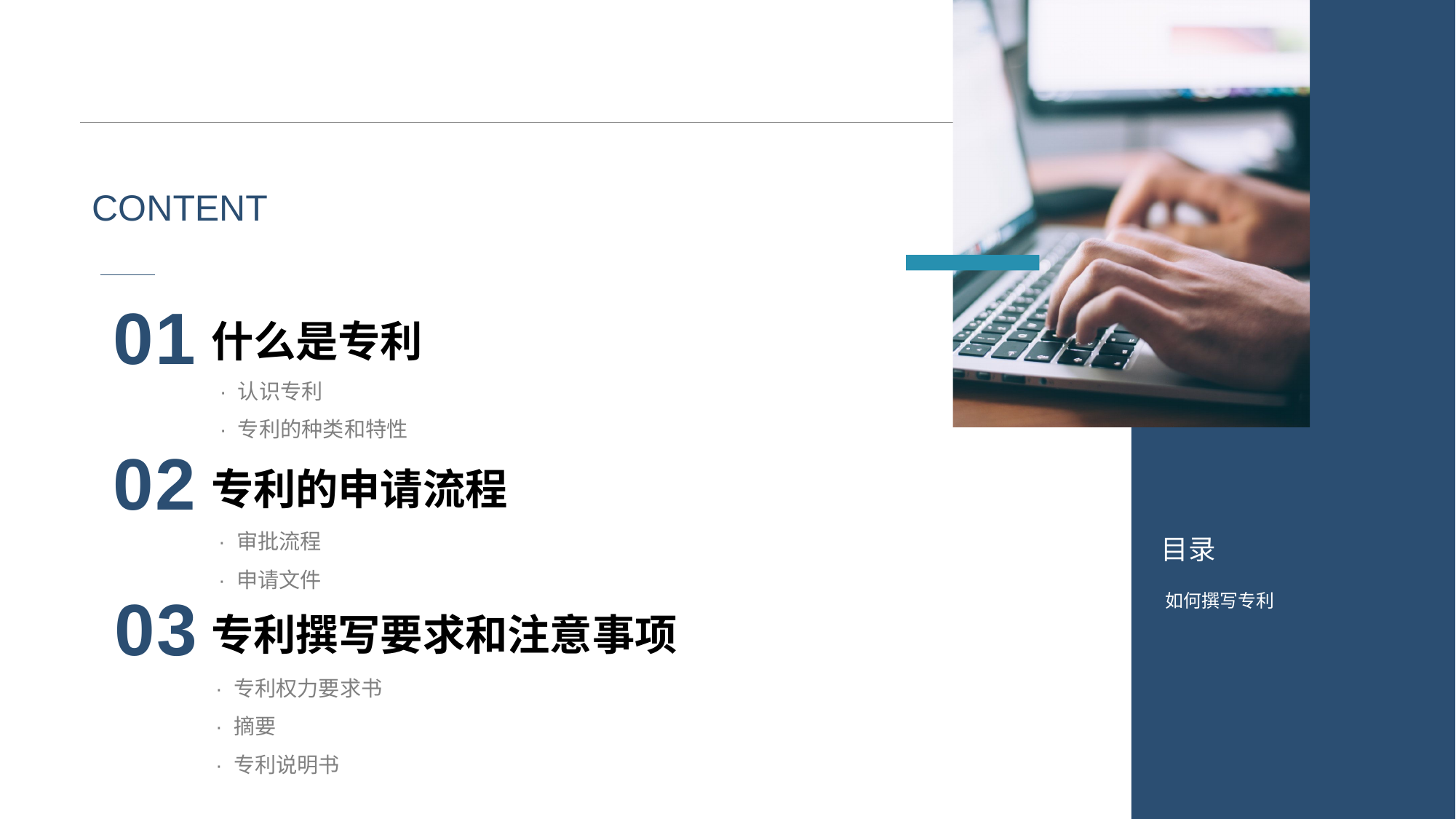

CO NTENT

0 1
什么是专利
· 认识专利
· 专利的种类和特性
0 2
专利的申请流程
· 审批流程
· 申请文件
目录
0 3
专利撰写要求和注意事项
· 专利权力要求书
· 摘要
· 专利说明书
如何撰写专利
2